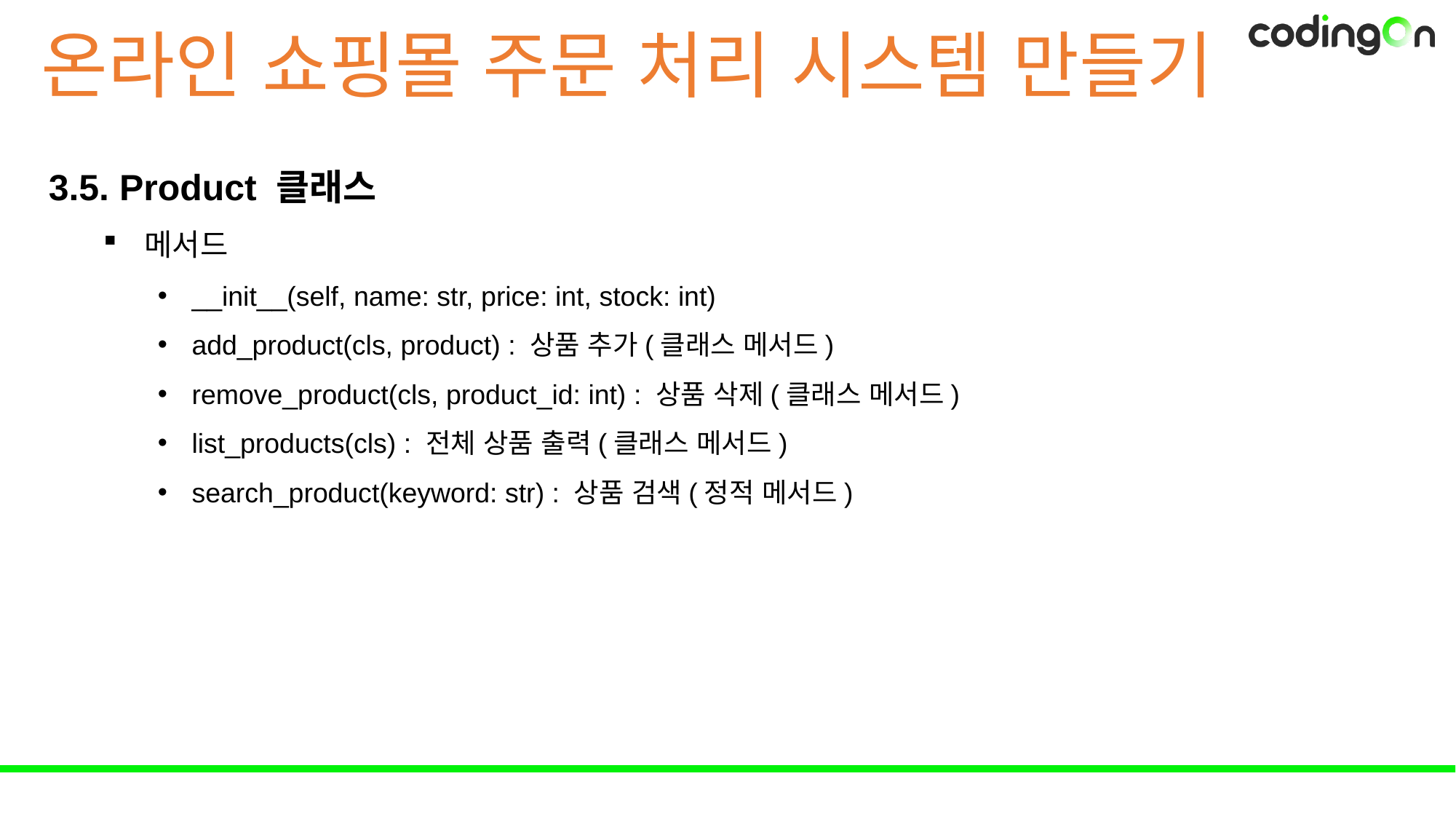

온라인 쇼핑몰 주문 처리 시스템 만들기
3.5. Product 클래스
메서드
__init__(self, name: str, price: int, stock: int)
add_product(cls, product) : 상품 추가(클래스 메서드)
remove_product(cls, product_id: int) : 상품 삭제(클래스 메서드)
list_products(cls) : 전체 상품 출력(클래스 메서드)
search_product(keyword: str) : 상품 검색(정적 메서드)